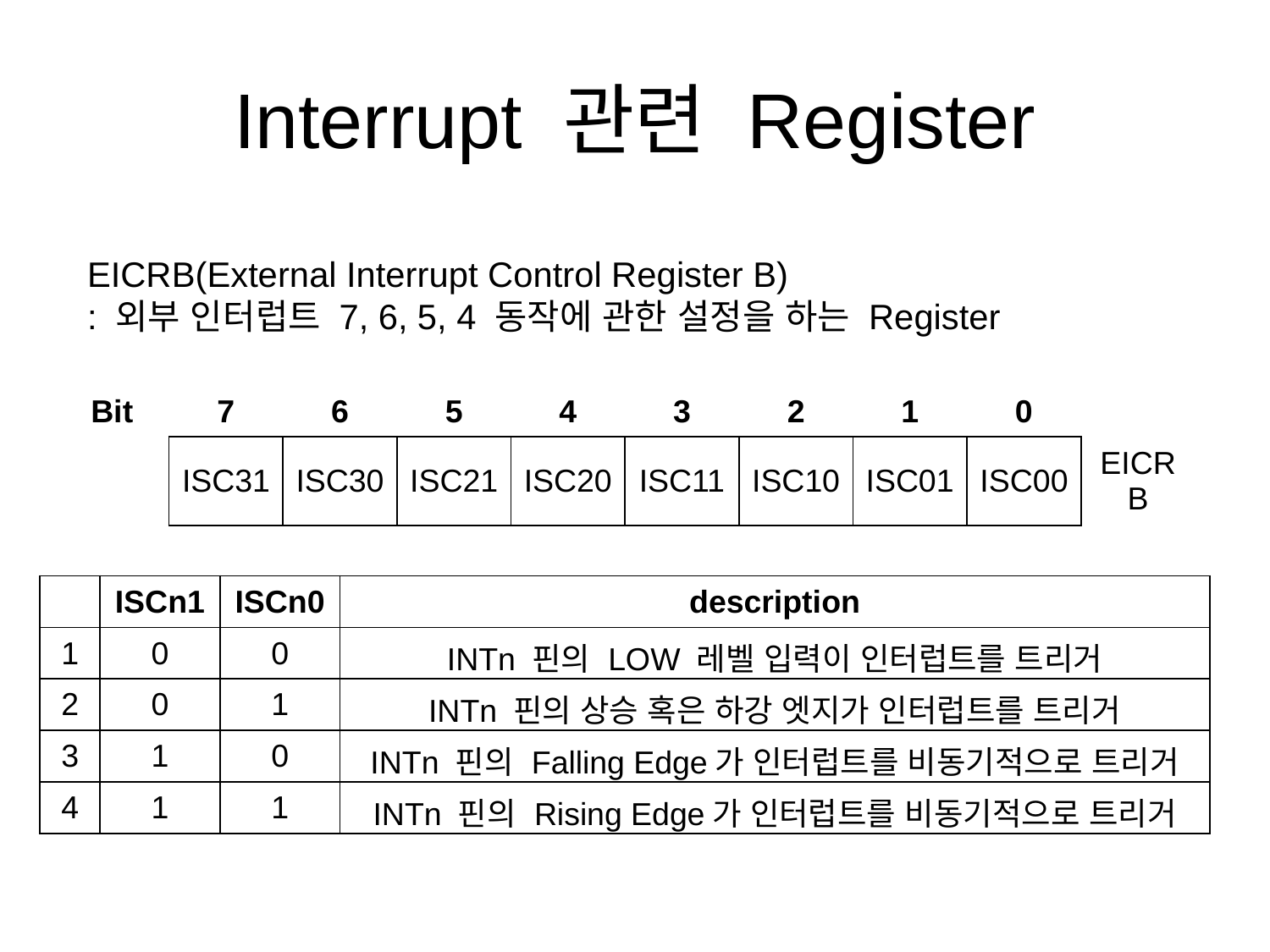

# Interrupt 관련 Register
EICRB(External Interrupt Control Register B)
: 외부 인터럽트 7, 6, 5, 4 동작에 관한 설정을 하는 Register
| Bit | 7 | 6 | 5 | 4 | 3 | 2 | 1 | 0 |  |
| --- | --- | --- | --- | --- | --- | --- | --- | --- | --- |
|  | ISC31 | ISC30 | ISC21 | ISC20 | ISC11 | ISC10 | ISC01 | ISC00 | EICRB |
|  | ISCn1 | ISCn0 | description |
| --- | --- | --- | --- |
| 1 | 0 | 0 | INTn 핀의 LOW 레벨 입력이 인터럽트를 트리거 |
| 2 | 0 | 1 | INTn 핀의 상승 혹은 하강 엣지가 인터럽트를 트리거 |
| 3 | 1 | 0 | INTn 핀의 Falling Edge가 인터럽트를 비동기적으로 트리거 |
| 4 | 1 | 1 | INTn 핀의 Rising Edge가 인터럽트를 비동기적으로 트리거 |